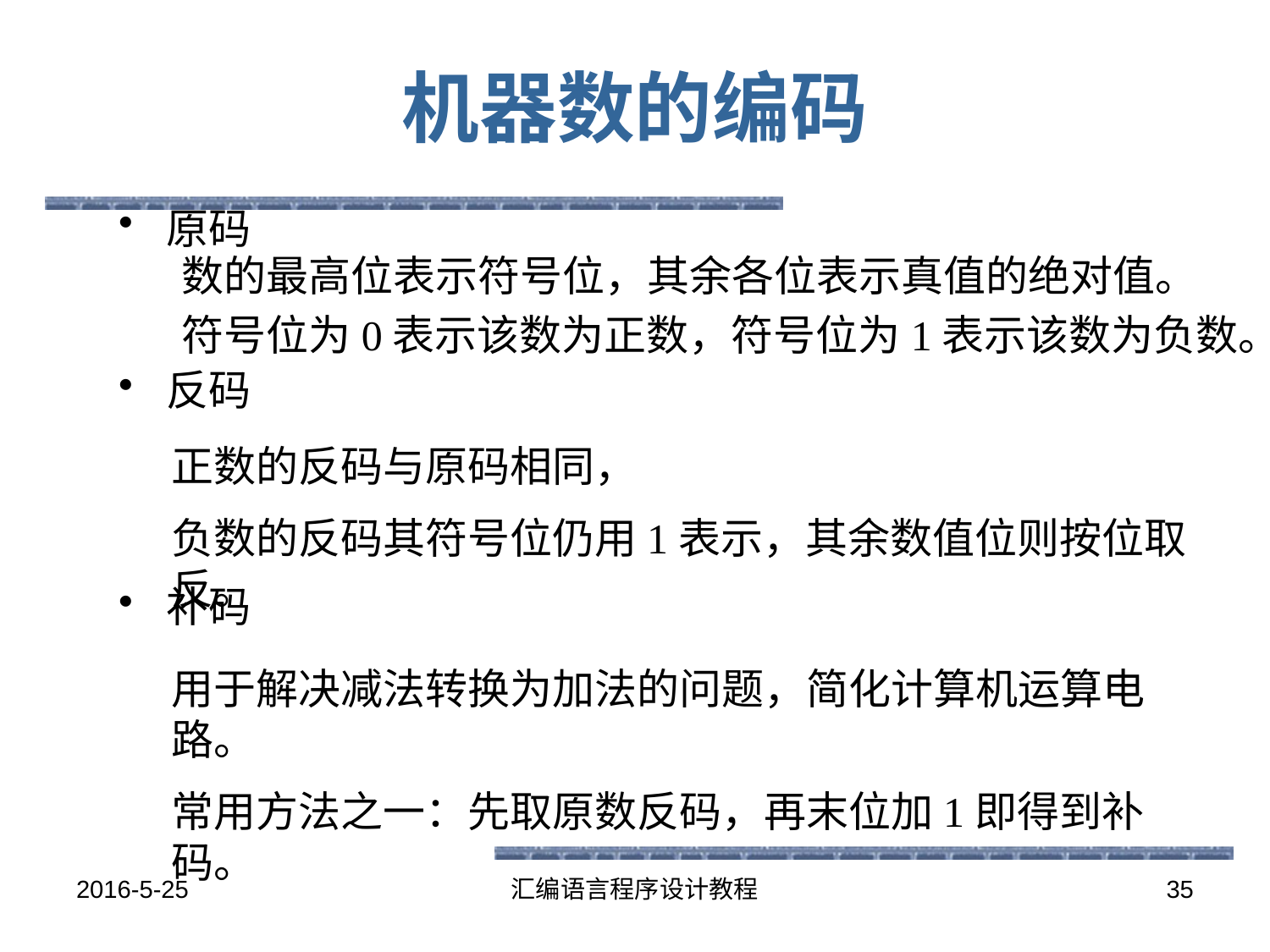

# 机器数的编码
原码

反码

补码
数的最高位表示符号位，其余各位表示真值的绝对值。
符号位为0表示该数为正数，符号位为1表示该数为负数。
正数的反码与原码相同，
负数的反码其符号位仍用1表示，其余数值位则按位取反。
用于解决减法转换为加法的问题，简化计算机运算电路。
常用方法之一：先取原数反码，再末位加1即得到补码。
2016-5-25
汇编语言程序设计教程
35